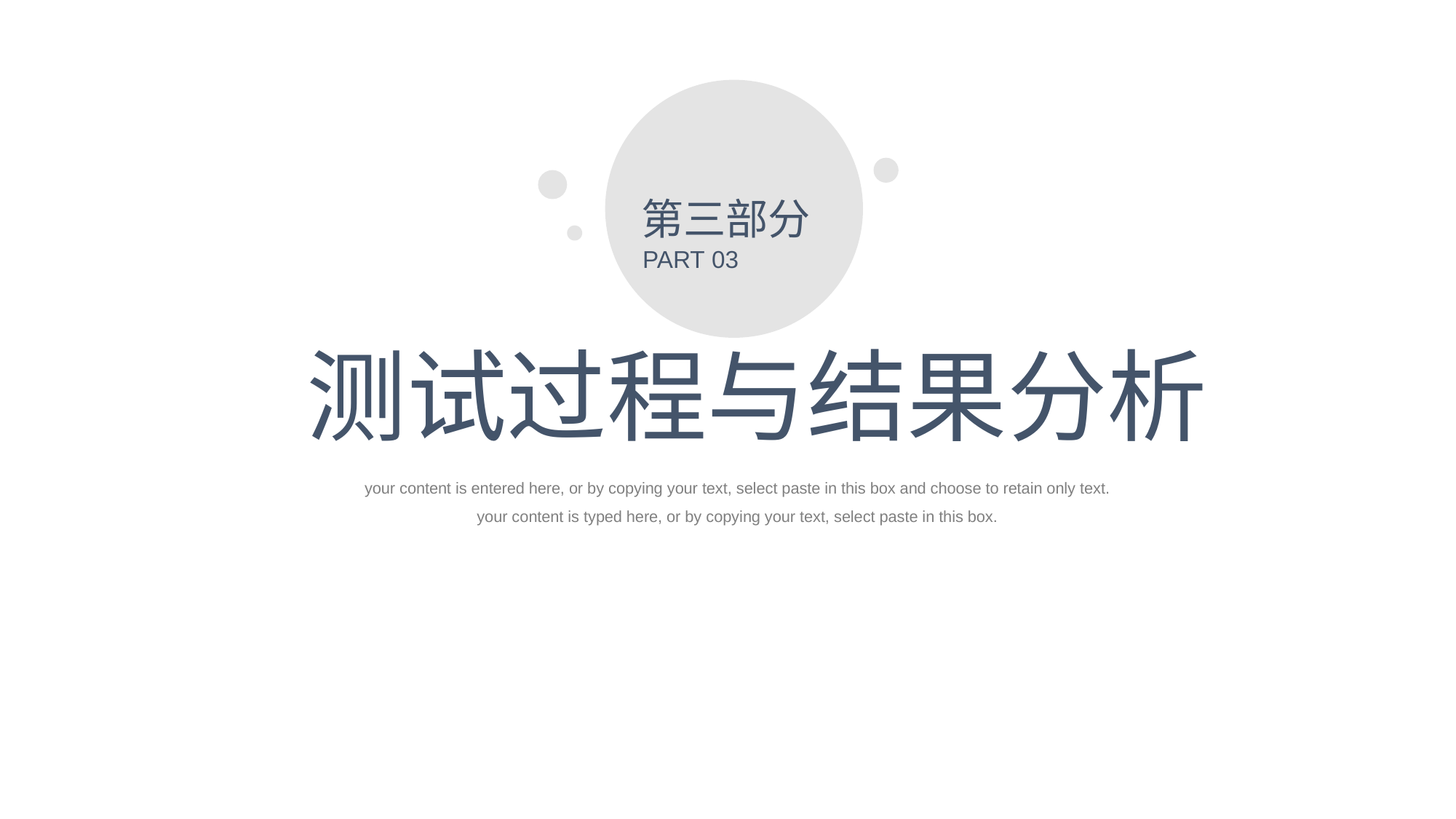

第三部分

PART 03
测试过程与结果分析
your content is entered here, or by copying your text, select paste in this box and choose to retain only text. your content is typed here, or by copying your text, select paste in this box.